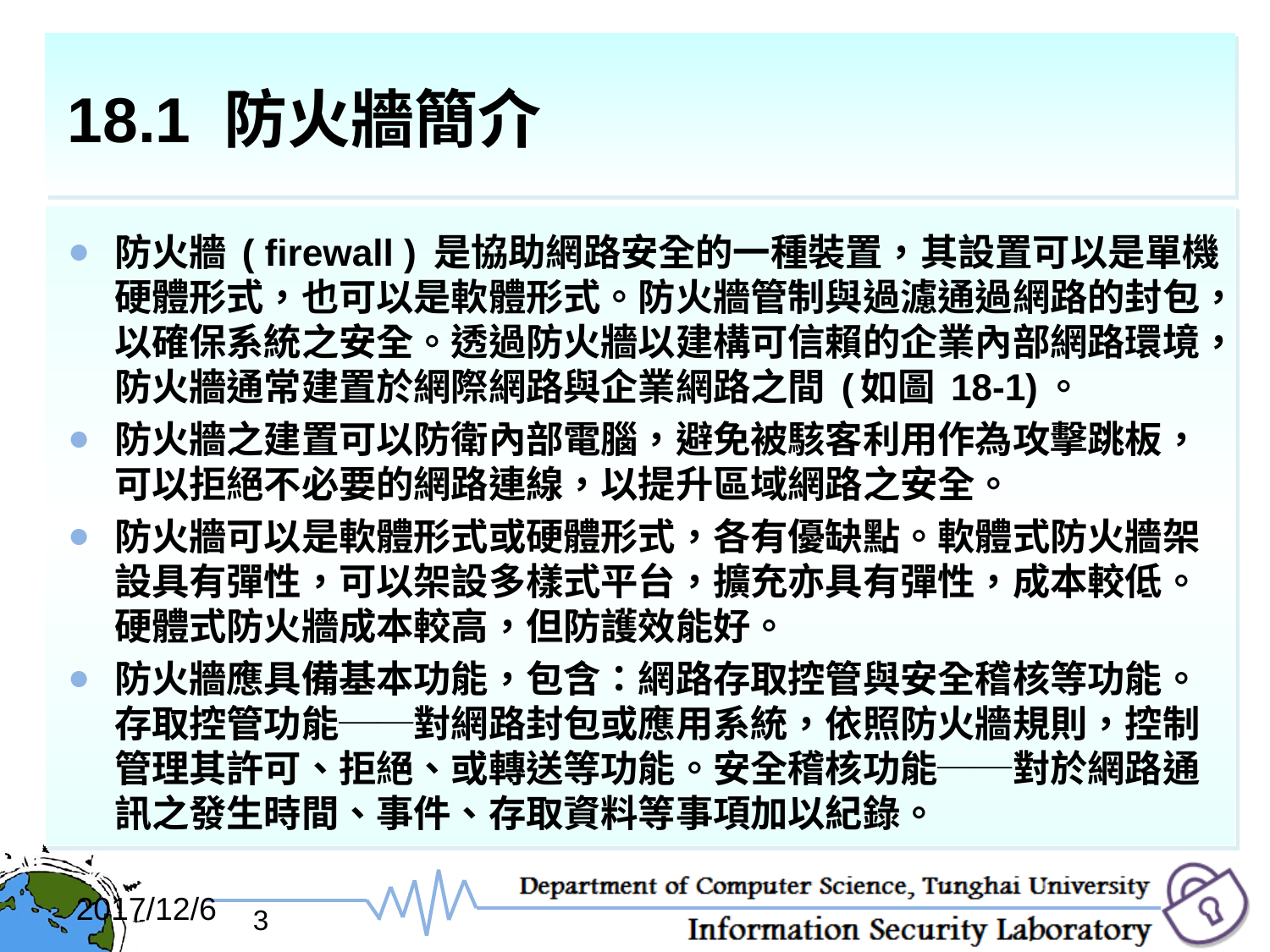

# 18.1 防火牆簡介
防火牆 ( firewall ) 是協助網路安全的一種裝置，其設置可以是單機硬體形式，也可以是軟體形式。防火牆管制與過濾通過網路的封包，以確保系統之安全。透過防火牆以建構可信賴的企業內部網路環境，防火牆通常建置於網際網路與企業網路之間 (如圖 18-1)。
防火牆之建置可以防衛內部電腦，避免被駭客利用作為攻擊跳板，可以拒絕不必要的網路連線，以提升區域網路之安全。
防火牆可以是軟體形式或硬體形式，各有優缺點。軟體式防火牆架設具有彈性，可以架設多樣式平台，擴充亦具有彈性，成本較低。硬體式防火牆成本較高，但防護效能好。
防火牆應具備基本功能，包含：網路存取控管與安全稽核等功能。存取控管功能──對網路封包或應用系統，依照防火牆規則，控制管理其許可、拒絕、或轉送等功能。安全稽核功能──對於網路通訊之發生時間、事件、存取資料等事項加以紀錄。
2017/12/6
3